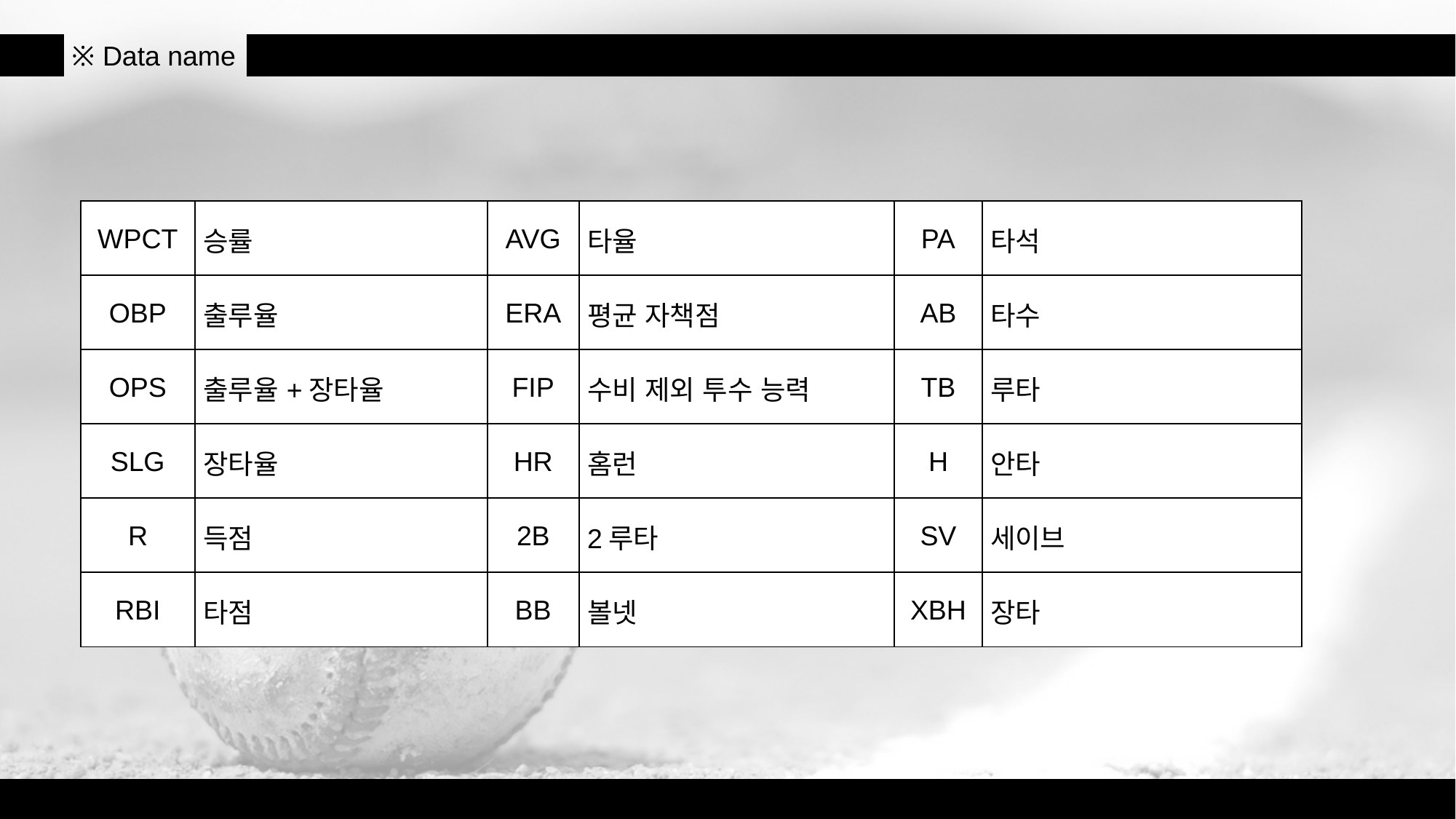

※
Data name
| WPCT | 승률 | AVG | 타율 | PA | 타석 |
| --- | --- | --- | --- | --- | --- |
| OBP | 출루율 | ERA | 평균 자책점 | AB | 타수 |
| OPS | 출루율+장타율 | FIP | 수비 제외 투수 능력 | TB | 루타 |
| SLG | 장타율 | HR | 홈런 | H | 안타 |
| R | 득점 | 2B | 2루타 | SV | 세이브 |
| RBI | 타점 | BB | 볼넷 | XBH | 장타 |